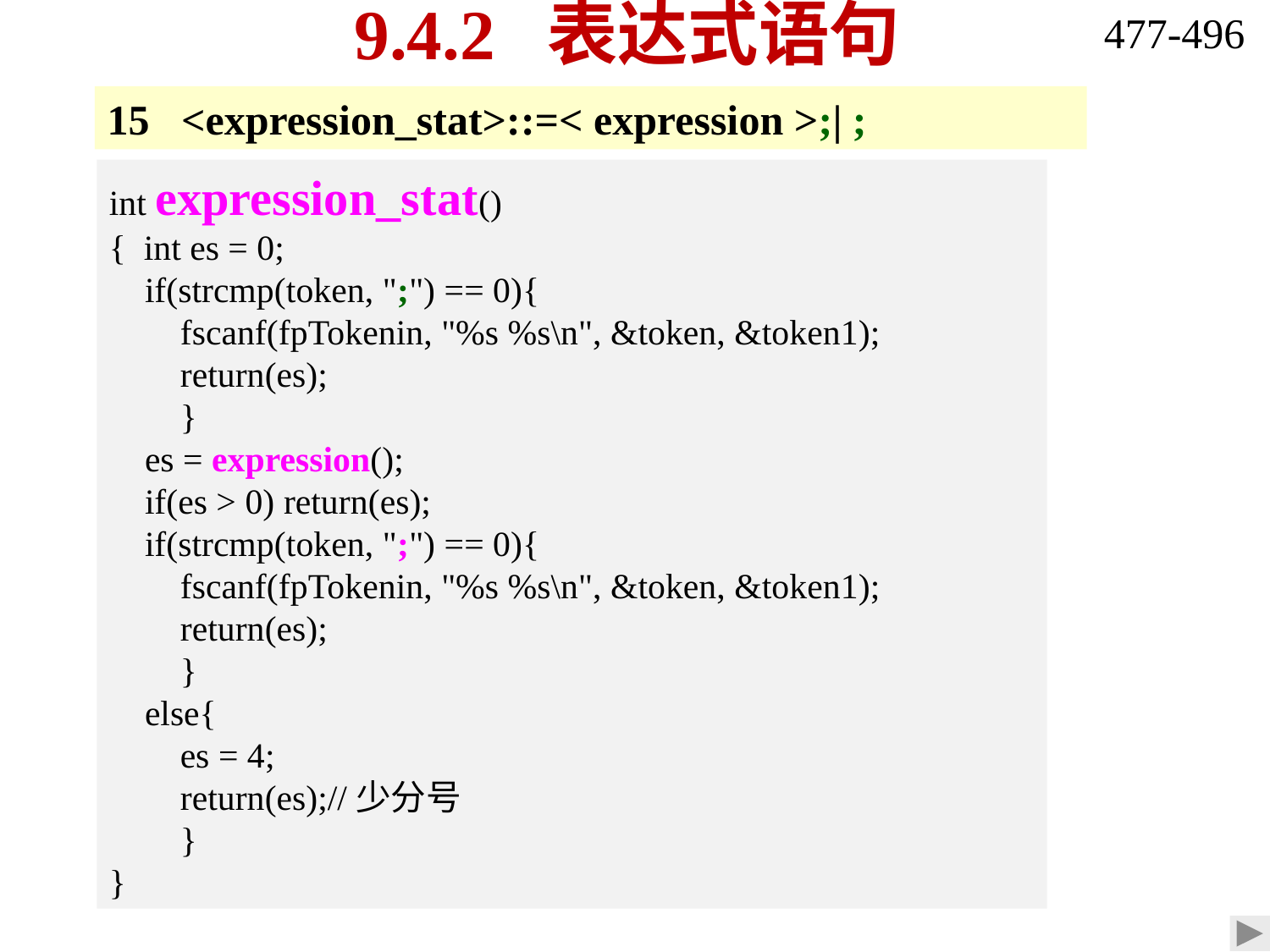

# 9.4.2  表达式语句
477-496
15   <expression_stat>::=< expression >;| ;
int expression_stat()
{  int es = 0;
    if(strcmp(token, ";") == 0){
        fscanf(fpTokenin, "%s %s\n", &token, &token1);
        return(es);
        }
    es = expression();
    if(es > 0) return(es);
    if(strcmp(token, ";") == 0){
        fscanf(fpTokenin, "%s %s\n", &token, &token1);
        return(es);
        }
    else{
        es = 4;
        return(es);//少分号
        }
}